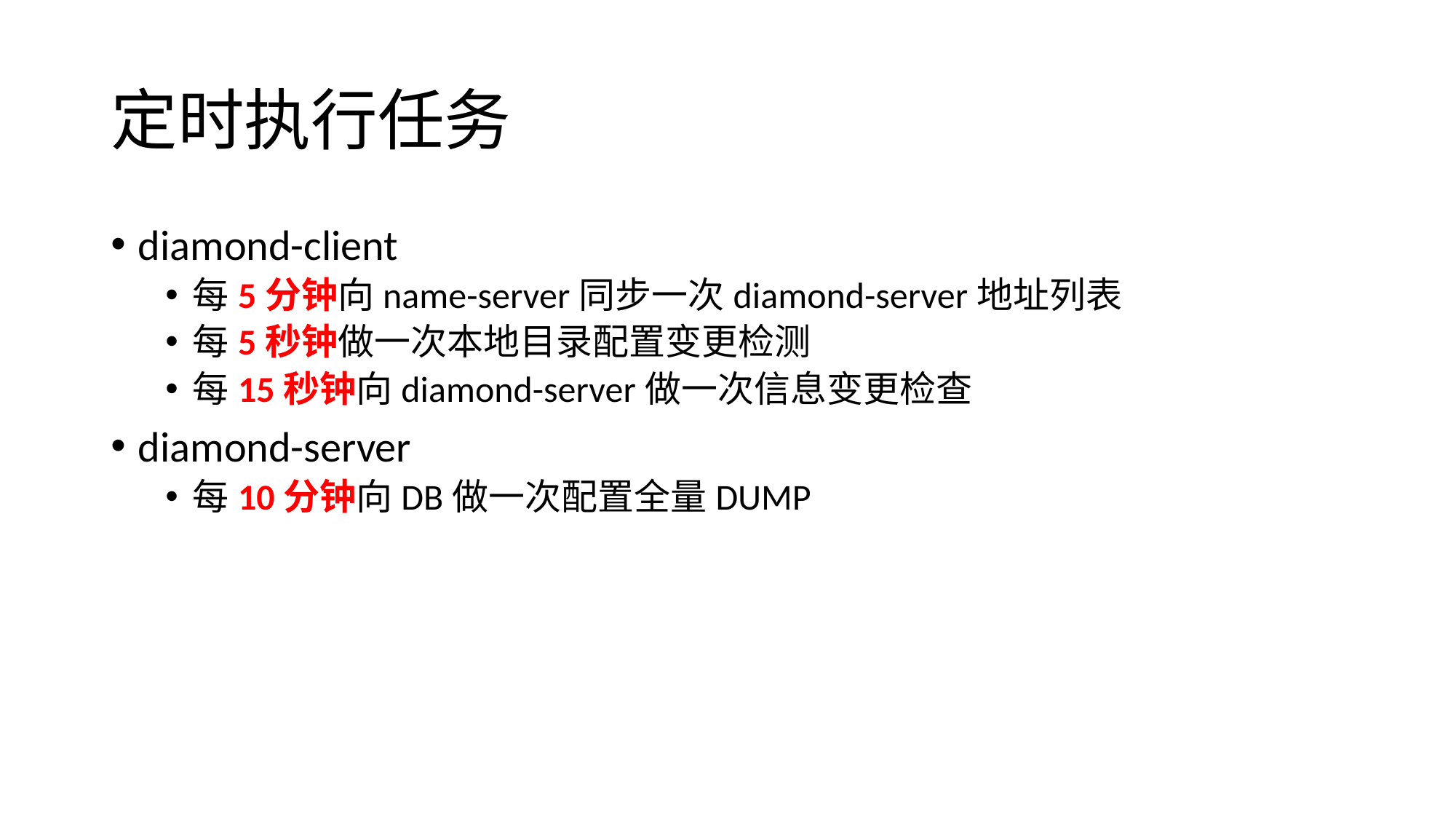

# 定时执行任务
diamond-client
每5分钟向name-server同步一次diamond-server地址列表
每5秒钟做一次本地目录配置变更检测
每15秒钟向diamond-server做一次信息变更检查
diamond-server
每10分钟向DB做一次配置全量DUMP